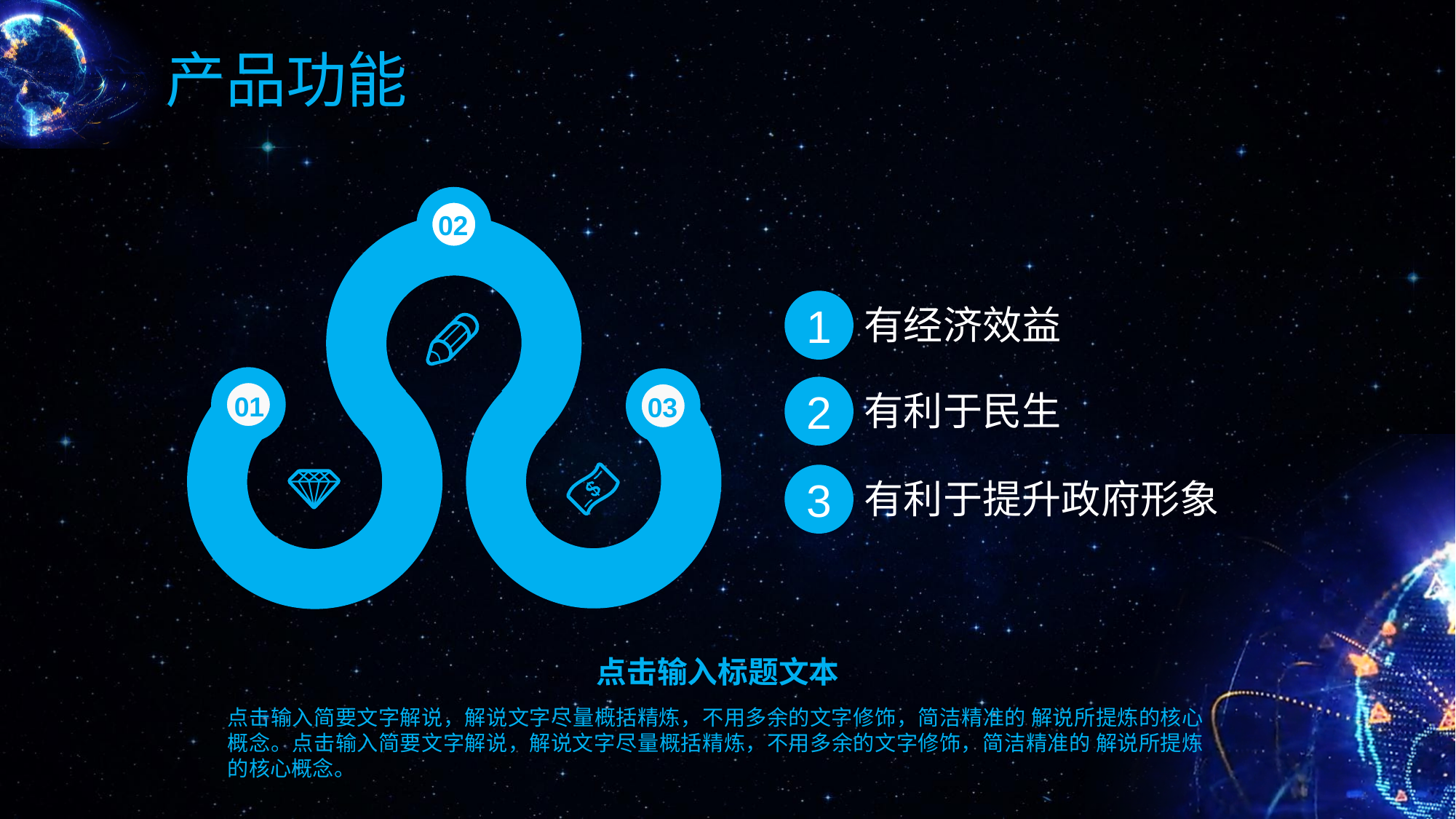

产品功能

02

01

03

1
有经济效益
2
有利于民生
3
有利于提升政府形象
点击输入标题文本
点击输入简要文字解说，解说文字尽量概括精炼，不用多余的文字修饰，简洁精准的 解说所提炼的核心概念。点击输入简要文字解说，解说文字尽量概括精炼，不用多余的文字修饰，简洁精准的 解说所提炼的核心概念。